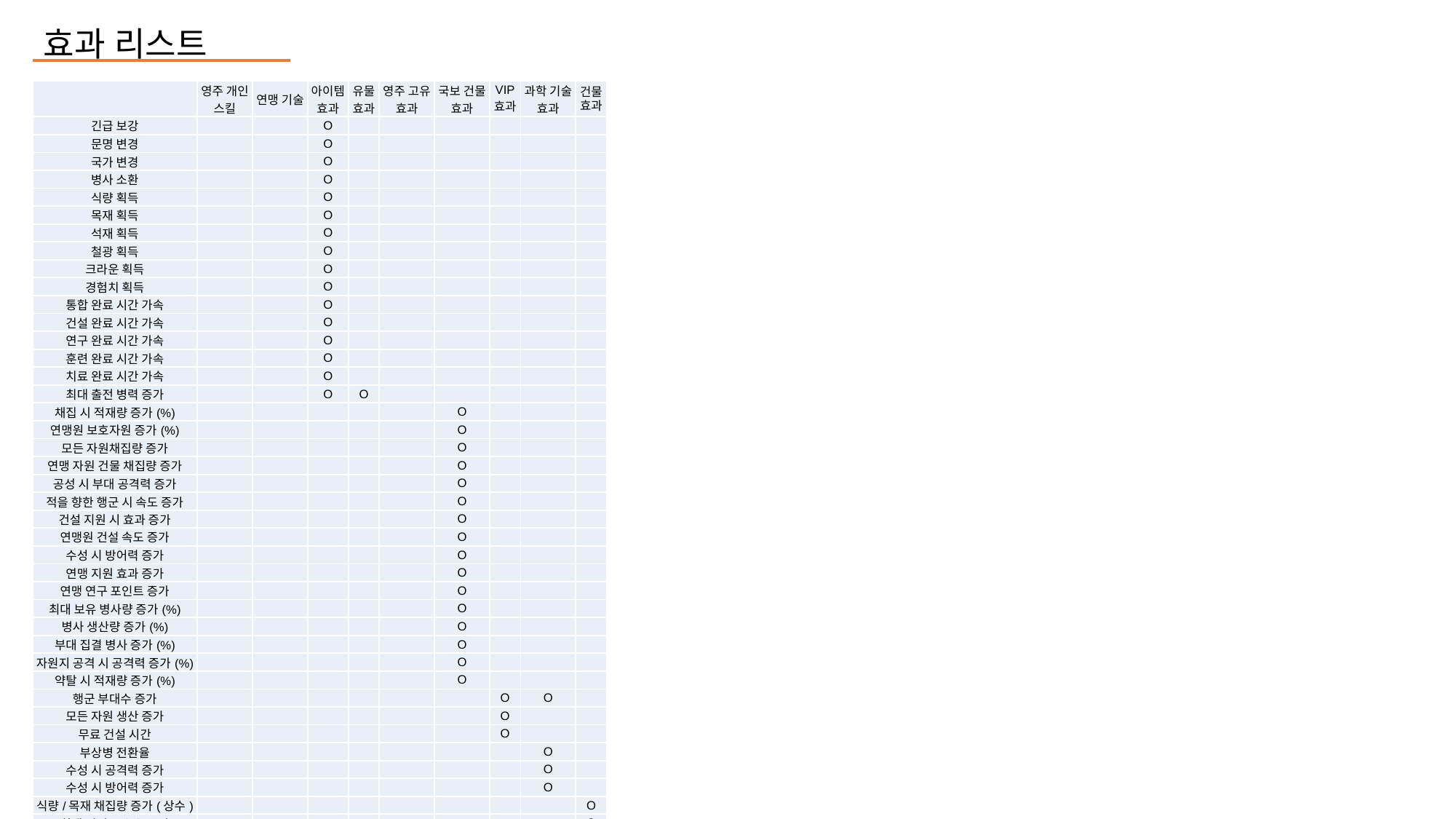

효과 리스트
|  | 영주 개인 스킬 | 연맹 기술 | 아이템 효과 | 유물 효과 | 영주 고유 효과 | 국보 건물 효과 | VIP 효과 | 과학 기술 효과 | 건물 효과 |
| --- | --- | --- | --- | --- | --- | --- | --- | --- | --- |
| 긴급 보강 |  |  | O |  |  |  |  |  |  |
| 문명 변경 |  |  | O |  |  |  |  |  |  |
| 국가 변경 |  |  | O |  |  |  |  |  |  |
| 병사 소환 |  |  | O |  |  |  |  |  |  |
| 식량 획득 |  |  | O |  |  |  |  |  |  |
| 목재 획득 |  |  | O |  |  |  |  |  |  |
| 석재 획득 |  |  | O |  |  |  |  |  |  |
| 철광 획득 |  |  | O |  |  |  |  |  |  |
| 크라운 획득 |  |  | O |  |  |  |  |  |  |
| 경험치 획득 |  |  | O |  |  |  |  |  |  |
| 통합 완료 시간 가속 |  |  | O |  |  |  |  |  |  |
| 건설 완료 시간 가속 |  |  | O |  |  |  |  |  |  |
| 연구 완료 시간 가속 |  |  | O |  |  |  |  |  |  |
| 훈련 완료 시간 가속 |  |  | O |  |  |  |  |  |  |
| 치료 완료 시간 가속 |  |  | O |  |  |  |  |  |  |
| 최대 출전 병력 증가 |  |  | O | O |  |  |  |  |  |
| 채집 시 적재량 증가(%) |  |  |  |  |  | O |  |  |  |
| 연맹원 보호자원 증가(%) |  |  |  |  |  | O |  |  |  |
| 모든 자원채집량 증가 |  |  |  |  |  | O |  |  |  |
| 연맹 자원 건물 채집량 증가 |  |  |  |  |  | O |  |  |  |
| 공성 시 부대 공격력 증가 |  |  |  |  |  | O |  |  |  |
| 적을 향한 행군 시 속도 증가 |  |  |  |  |  | O |  |  |  |
| 건설 지원 시 효과 증가 |  |  |  |  |  | O |  |  |  |
| 연맹원 건설 속도 증가 |  |  |  |  |  | O |  |  |  |
| 수성 시 방어력 증가 |  |  |  |  |  | O |  |  |  |
| 연맹 지원 효과 증가 |  |  |  |  |  | O |  |  |  |
| 연맹 연구 포인트 증가 |  |  |  |  |  | O |  |  |  |
| 최대 보유 병사량 증가(%) |  |  |  |  |  | O |  |  |  |
| 병사 생산량 증가(%) |  |  |  |  |  | O |  |  |  |
| 부대 집결 병사 증가(%) |  |  |  |  |  | O |  |  |  |
| 자원지 공격 시 공격력 증가(%) |  |  |  |  |  | O |  |  |  |
| 약탈 시 적재량 증가(%) |  |  |  |  |  | O |  |  |  |
| 행군 부대수 증가 |  |  |  |  |  |  | O | O |  |
| 모든 자원 생산 증가 |  |  |  |  |  |  | O |  |  |
| 무료 건설 시간 |  |  |  |  |  |  | O |  |  |
| 부상병 전환율 |  |  |  |  |  |  |  | O |  |
| 수성 시 공격력 증가 |  |  |  |  |  |  |  | O |  |
| 수성 시 방어력 증가 |  |  |  |  |  |  |  | O |  |
| 식량/목재 채집량 증가(상수) |  |  |  |  |  |  |  |  | O |
| 최대 병력 보유수 증가 |  |  |  |  |  |  |  |  | O |
| 회당 출전 최대 병력수 |  |  |  |  |  |  |  |  | O |